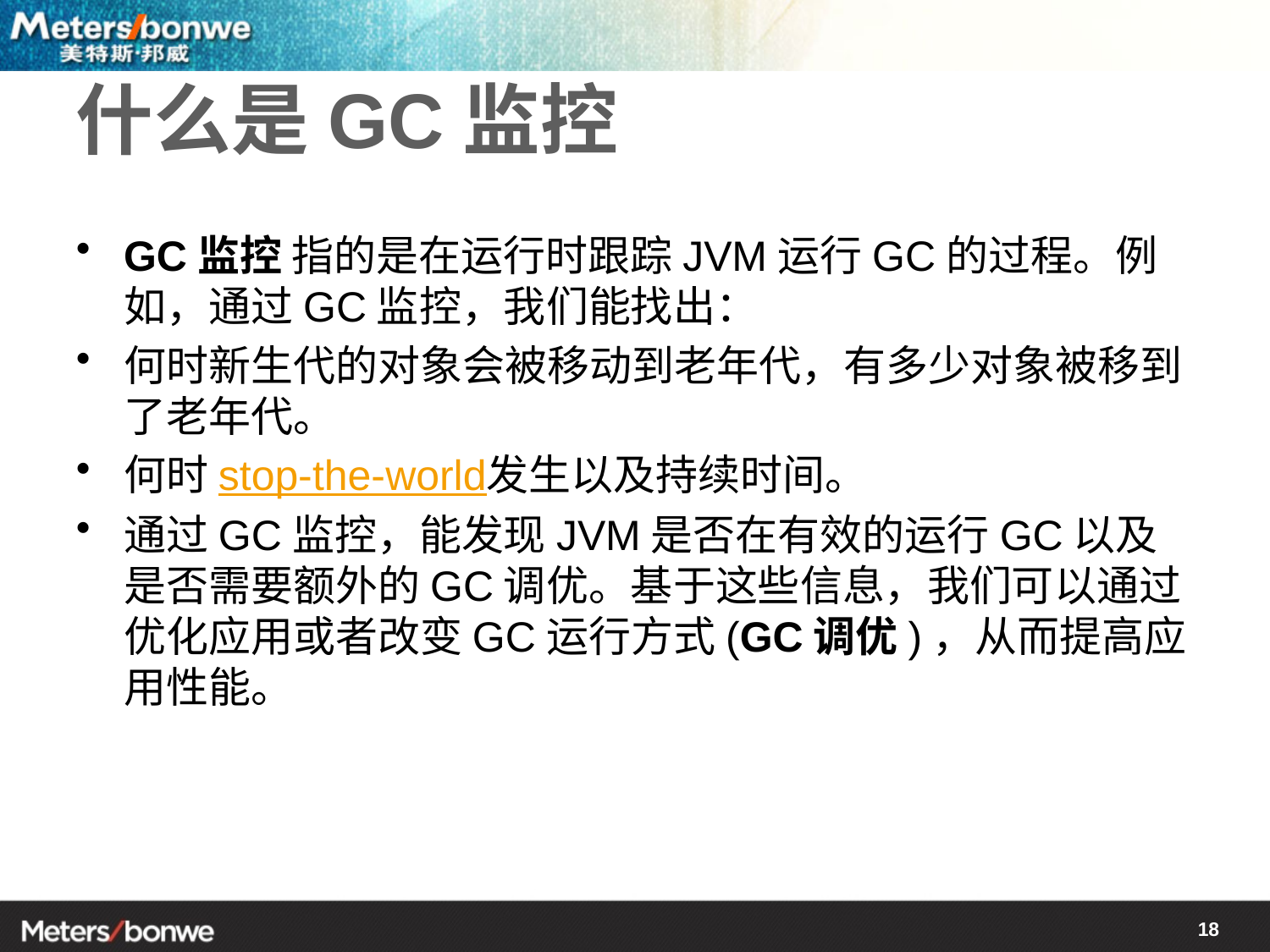

# 什么是GC监控
GC监控 指的是在运行时跟踪JVM运行GC的过程。例如，通过GC监控，我们能找出：
何时新生代的对象会被移动到老年代，有多少对象被移到了老年代。
何时stop-the-world发生以及持续时间。
通过GC监控，能发现JVM是否在有效的运行GC以及是否需要额外的GC调优。基于这些信息，我们可以通过优化应用或者改变GC运行方式(GC调优)，从而提高应用性能。